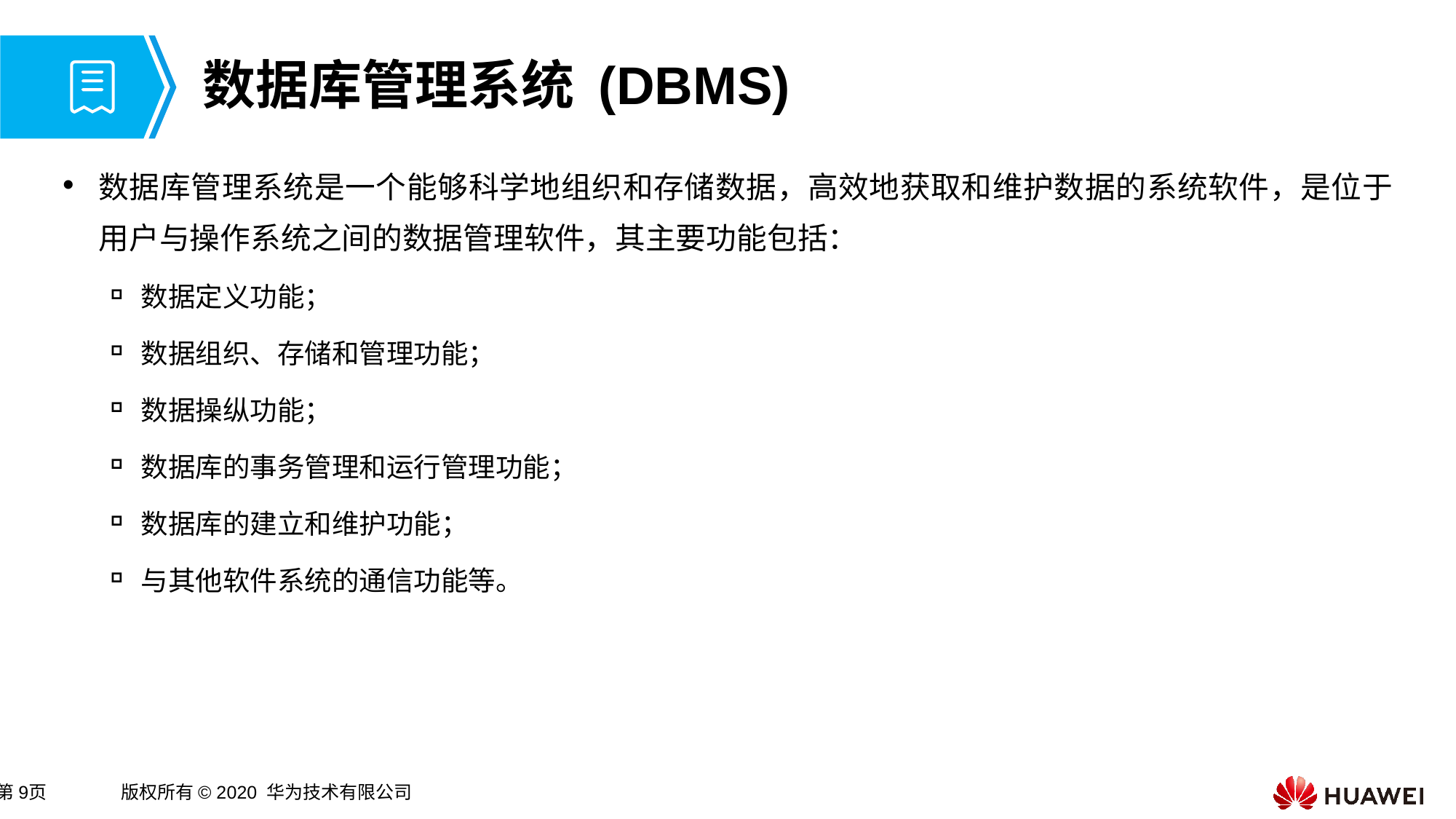

# 数据库管理系统 (DBMS)
数据库管理系统是一个能够科学地组织和存储数据，高效地获取和维护数据的系统软件，是位于用户与操作系统之间的数据管理软件，其主要功能包括：
数据定义功能；
数据组织、存储和管理功能；
数据操纵功能；
数据库的事务管理和运行管理功能；
数据库的建立和维护功能；
与其他软件系统的通信功能等。
Text
Text
Text
Text
Text
Text
Text
Text
Text
Text
Text
Text
Text
Text
Text
Text
Text
Text
Text
Text
Text
Text
Text
Text
Text
Text
Text
Text
Text
Text
Text
Text
Text
Text
Text
Text
Text
Text
Text
Text
Text
Text
Text
Text
Text
Text